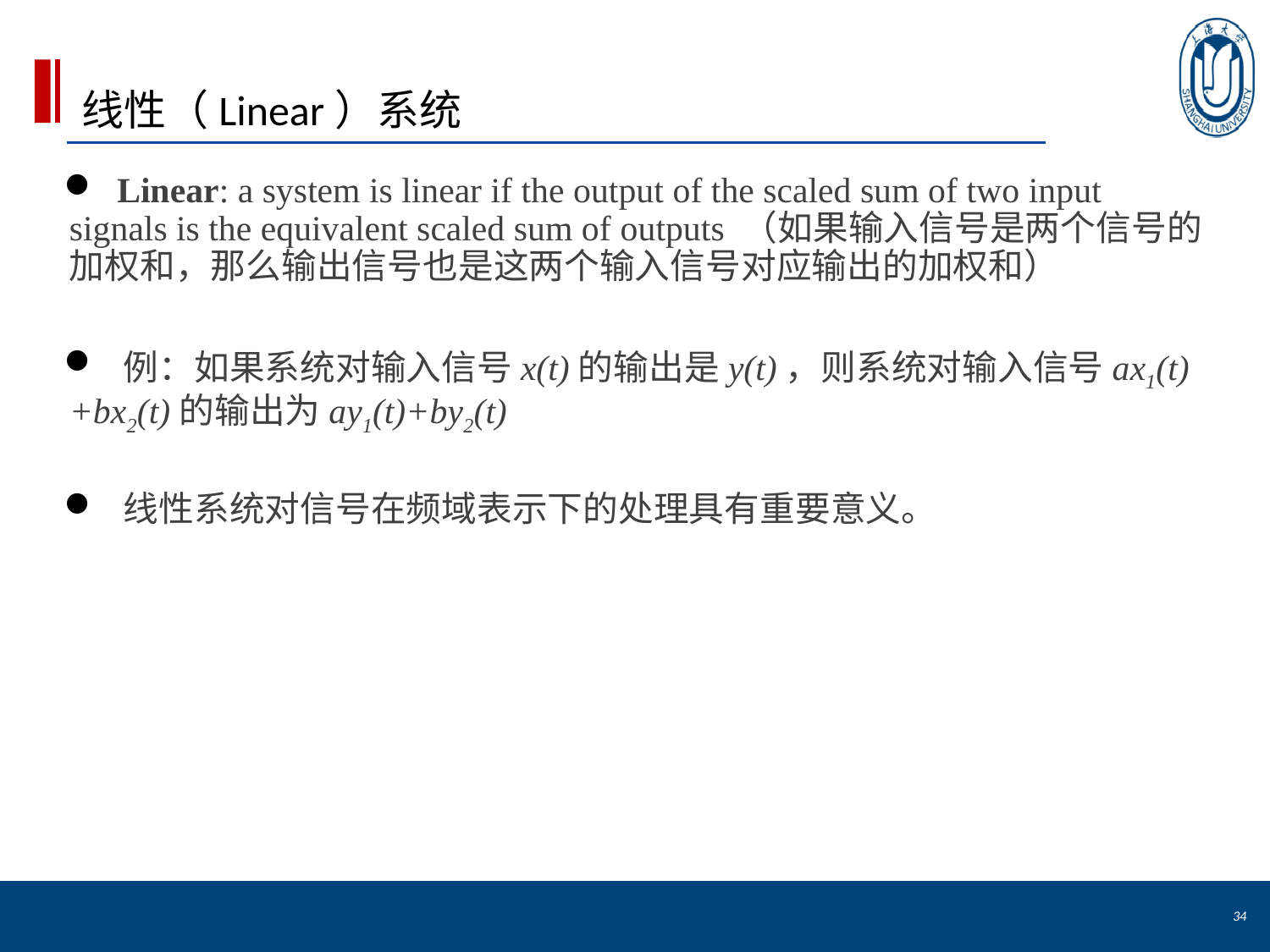

# 线性（Linear）系统
  Linear: a system is linear if the output of the scaled sum of two input signals is the equivalent scaled sum of outputs （如果输入信号是两个信号的加权和，那么输出信号也是这两个输入信号对应输出的加权和）

  例：如果系统对输入信号x(t)的输出是y(t)，则系统对输入信号ax1(t)+bx2(t)的输出为ay1(t)+by2(t)

  线性系统对信号在频域表示下的处理具有重要意义。
34